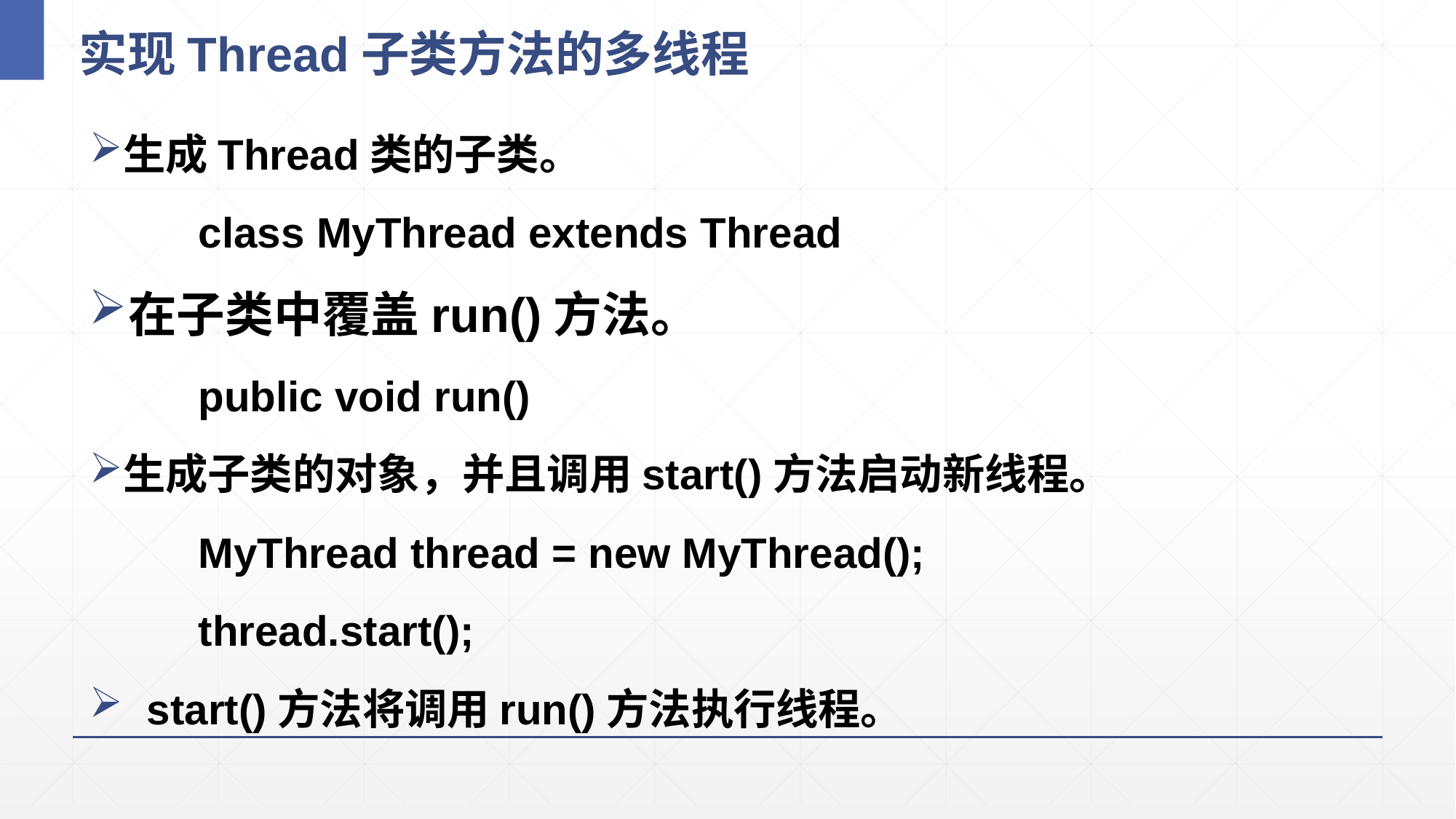

# 实现Thread子类方法的多线程
生成Thread类的子类。
 	class MyThread extends Thread
在子类中覆盖run()方法。
	public void run()
生成子类的对象，并且调用start()方法启动新线程。
  	MyThread thread = new MyThread();
  	thread.start();
  start()方法将调用run()方法执行线程。